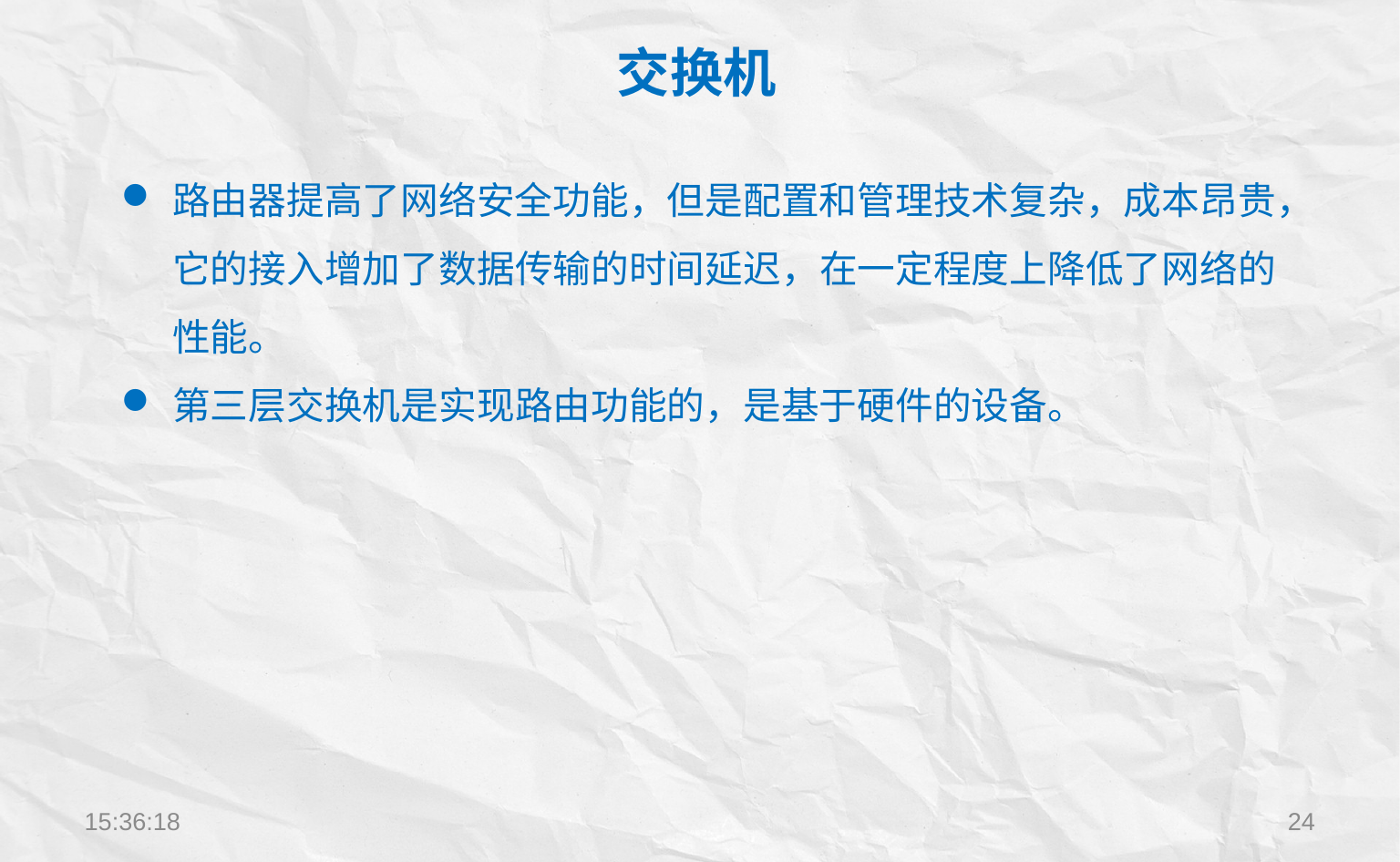

交换机
路由器提高了网络安全功能，但是配置和管理技术复杂，成本昂贵，它的接入增加了数据传输的时间延迟，在一定程度上降低了网络的性能。
第三层交换机是实现路由功能的，是基于硬件的设备。
15:36:18
 24